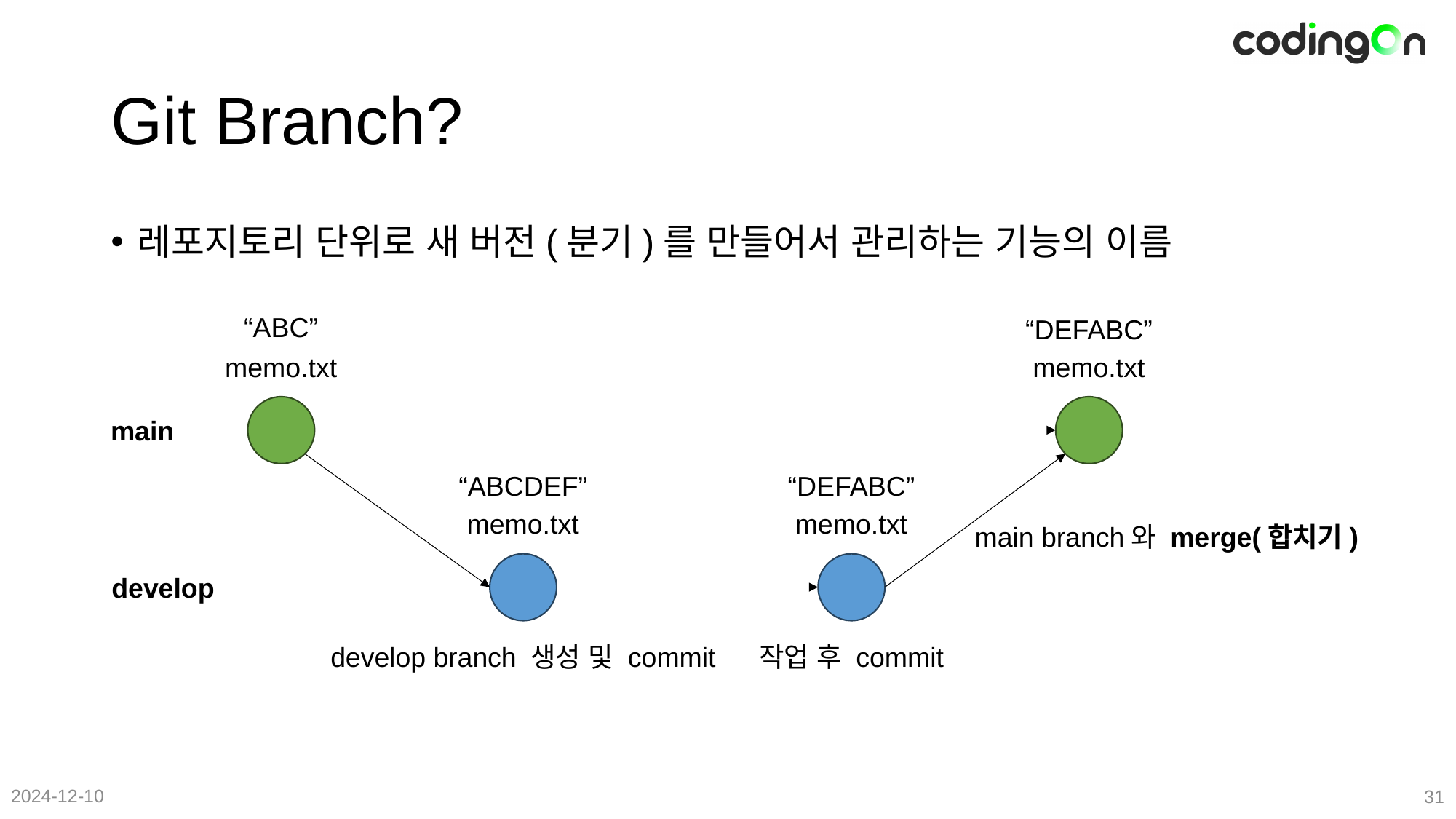

# Git Branch?
레포지토리 단위로 새 버전(분기)를 만들어서 관리하는 기능의 이름
“ABC”
memo.txt

“DEFABC”
memo.txt

main
“ABCDEF”
memo.txt

“DEFABC”
memo.txt

main branch와 merge(합치기)
develop
develop branch 생성 및 commit
작업 후 commit
2024-12-10
31